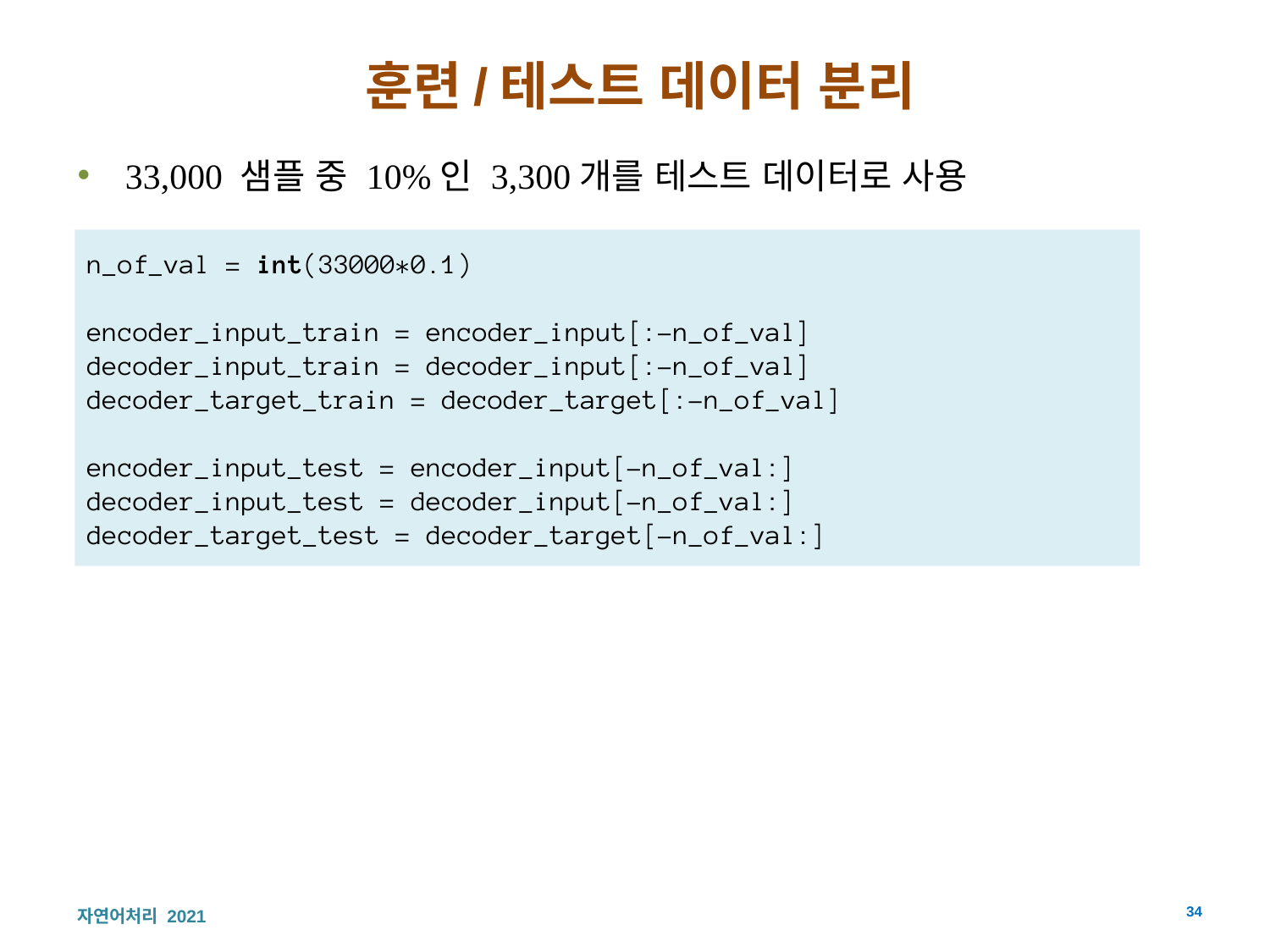

# 훈련/테스트 데이터 분리
33,000 샘플 중 10%인 3,300개를 테스트 데이터로 사용

n_of_val = int(33000*0.1)
encoder_input_train = encoder_input[:-n_of_val]
decoder_input_train = decoder_input[:-n_of_val]
decoder_target_train = decoder_target[:-n_of_val]

encoder_input_test = encoder_input[-n_of_val:]
decoder_input_test = decoder_input[-n_of_val:]
decoder_target_test = decoder_target[-n_of_val:]